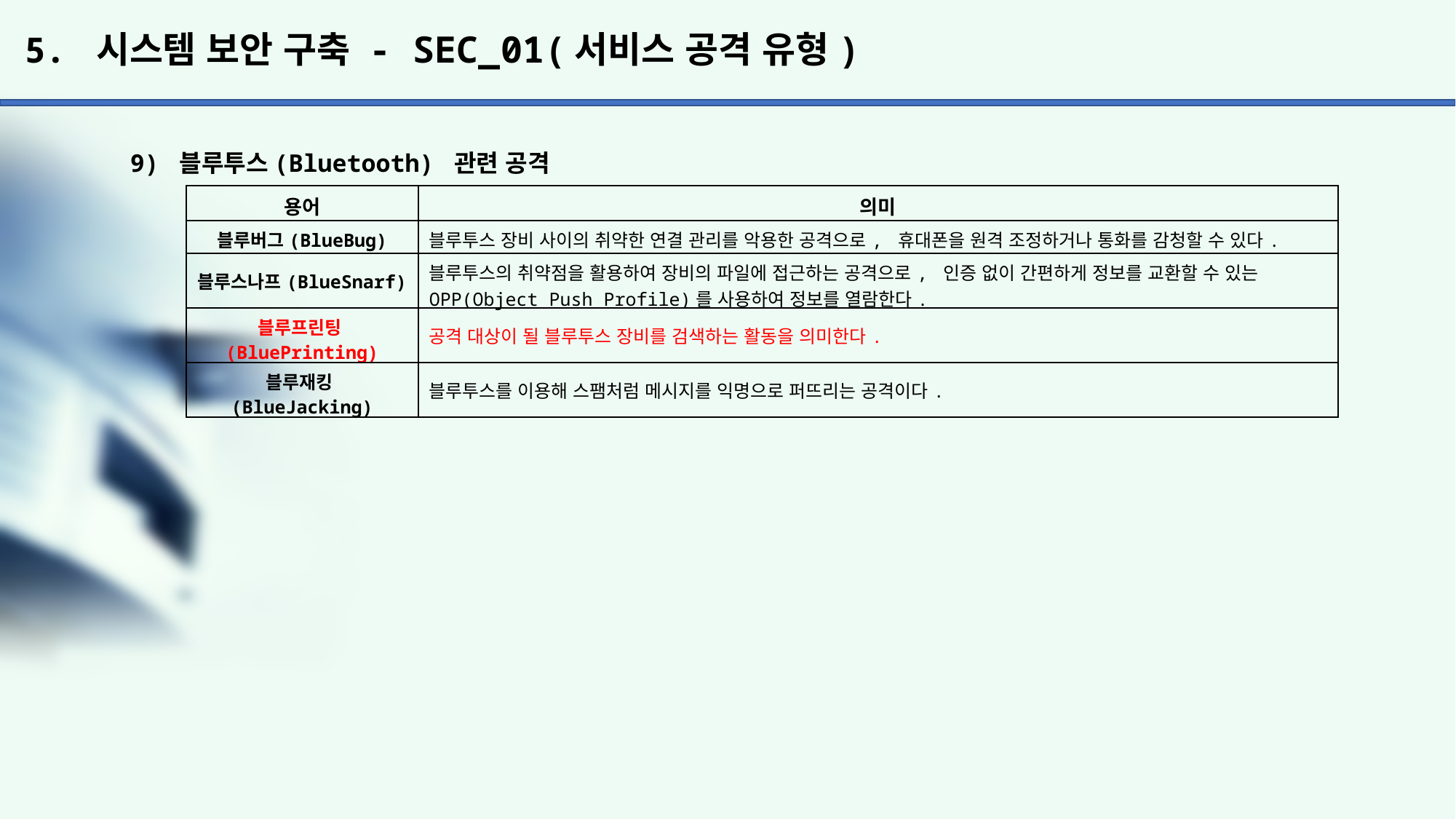

# 5. 시스템 보안 구축 - SEC_01(서비스 공격 유형)
9) 블루투스(Bluetooth) 관련 공격

| 용어 | 의미 |
| --- | --- |
| 블루버그(BlueBug) | 블루투스 장비 사이의 취약한 연결 관리를 악용한 공격으로, 휴대폰을 원격 조정하거나 통화를 감청할 수 있다. |
| 블루스나프(BlueSnarf) | 블루투스의 취약점을 활용하여 장비의 파일에 접근하는 공격으로, 인증 없이 간편하게 정보를 교환할 수 있는 OPP(Object Push Profile)를 사용하여 정보를 열람한다. |
| 블루프린팅(BluePrinting) | 공격 대상이 될 블루투스 장비를 검색하는 활동을 의미한다. |
| 블루재킹(BlueJacking) | 블루투스를 이용해 스팸처럼 메시지를 익명으로 퍼뜨리는 공격이다. |